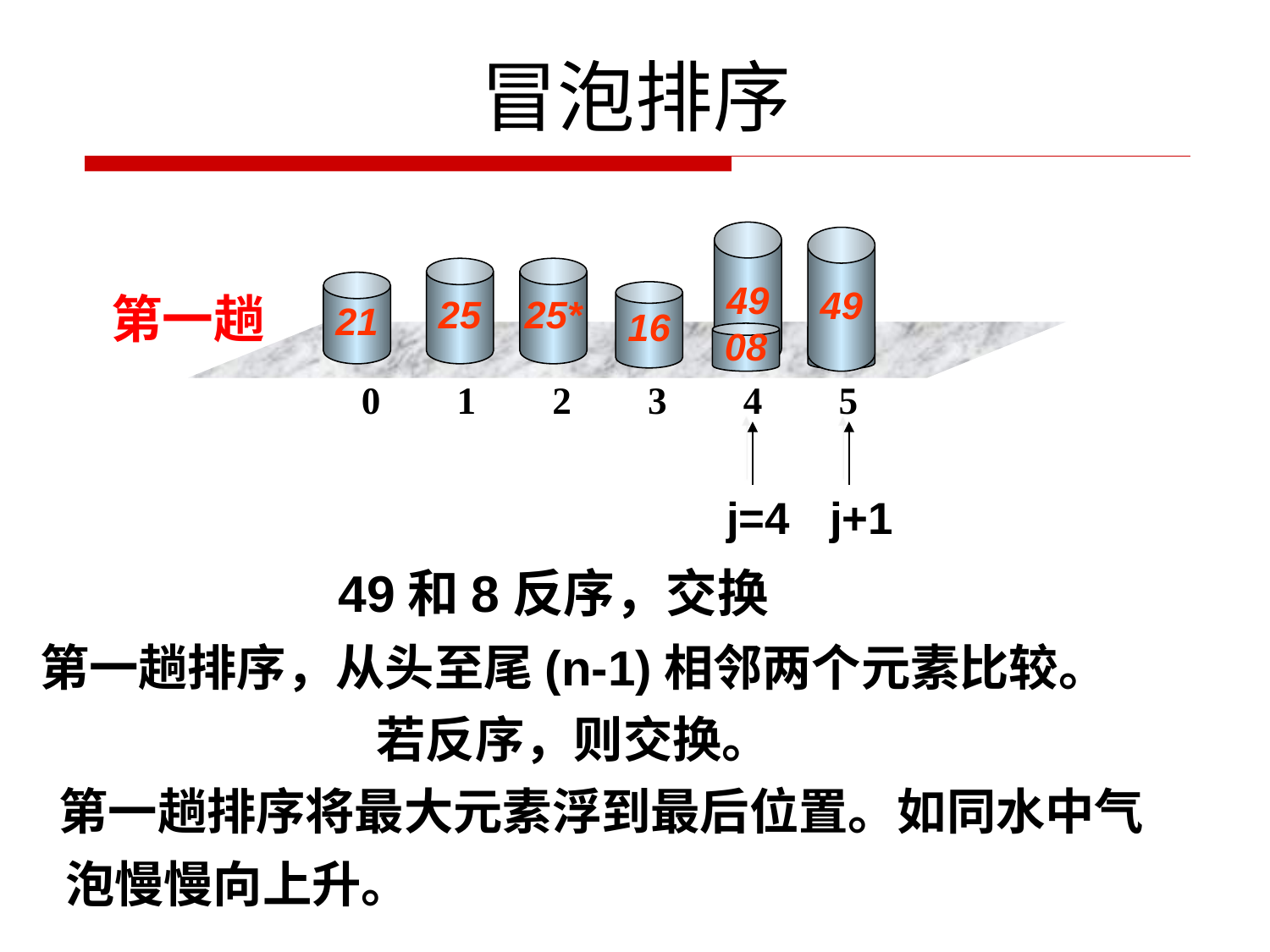

冒泡排序

49
49
25
25*
21
16
第一趟

08
08
0        1        2        3        4        5
j=4
j+1
49和8反序，交换
第一趟排序，从头至尾(n-1)相邻两个元素比较。
若反序，则交换。
     第一趟排序将最大元素浮到最后位置。如同水中气
     泡慢慢向上升。